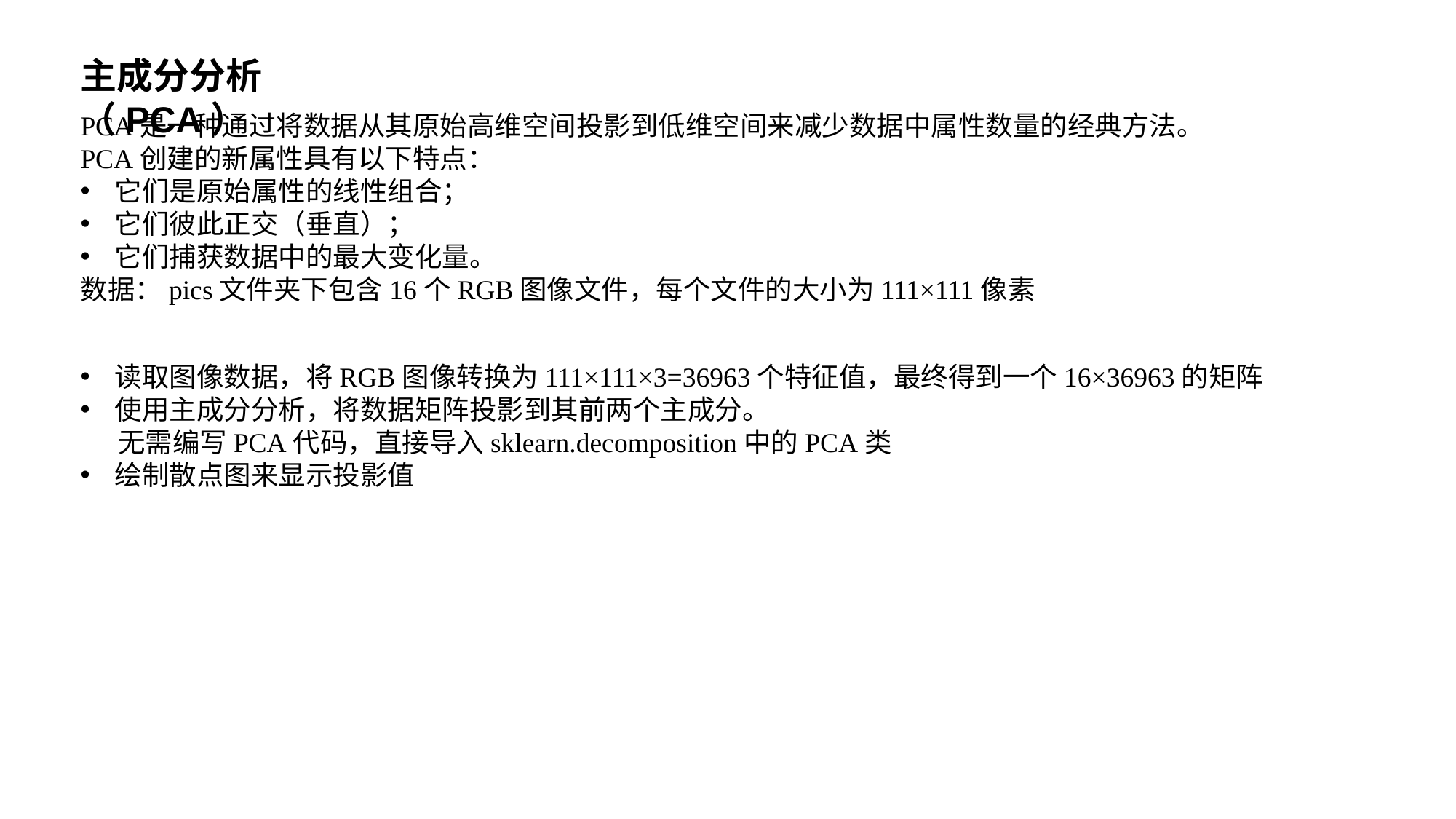

主成分分析（PCA）
PCA是一种通过将数据从其原始高维空间投影到低维空间来减少数据中属性数量的经典方法。
PCA创建的新属性具有以下特点：
它们是原始属性的线性组合；
它们彼此正交（垂直）；
它们捕获数据中的最大变化量。
数据：pics文件夹下包含16个RGB图像文件，每个文件的大小为111×111像素
读取图像数据，将RGB图像转换为111×111×3=36963个特征值，最终得到一个16×36963的矩阵
使用主成分分析，将数据矩阵投影到其前两个主成分。
     无需编写PCA代码，直接导入sklearn.decomposition中的PCA类
绘制散点图来显示投影值